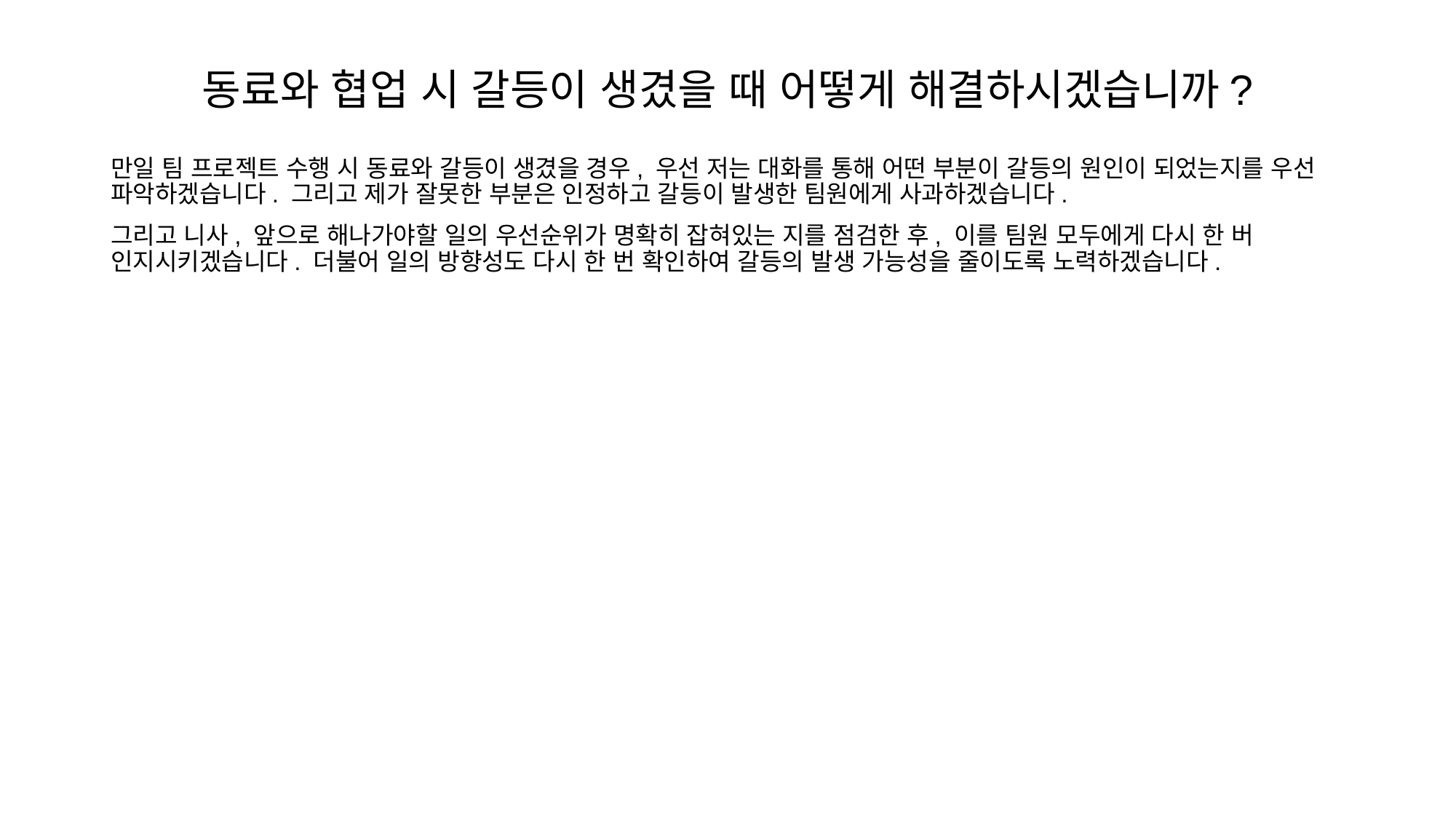

# 동료와 협업 시 갈등이 생겼을 때 어떻게 해결하시겠습니까?
만일 팀 프로젝트 수행 시 동료와 갈등이 생겼을 경우, 우선 저는 대화를 통해 어떤 부분이 갈등의 원인이 되었는지를 우선 파악하겠습니다. 그리고 제가 잘못한 부분은 인정하고 갈등이 발생한 팀원에게 사과하겠습니다.
그리고 니사, 앞으로 해나가야할 일의 우선순위가 명확히 잡혀있는 지를 점검한 후, 이를 팀원 모두에게 다시 한 버 인지시키겠습니다. 더불어 일의 방향성도 다시 한 번 확인하여 갈등의 발생 가능성을 줄이도록 노력하겠습니다.